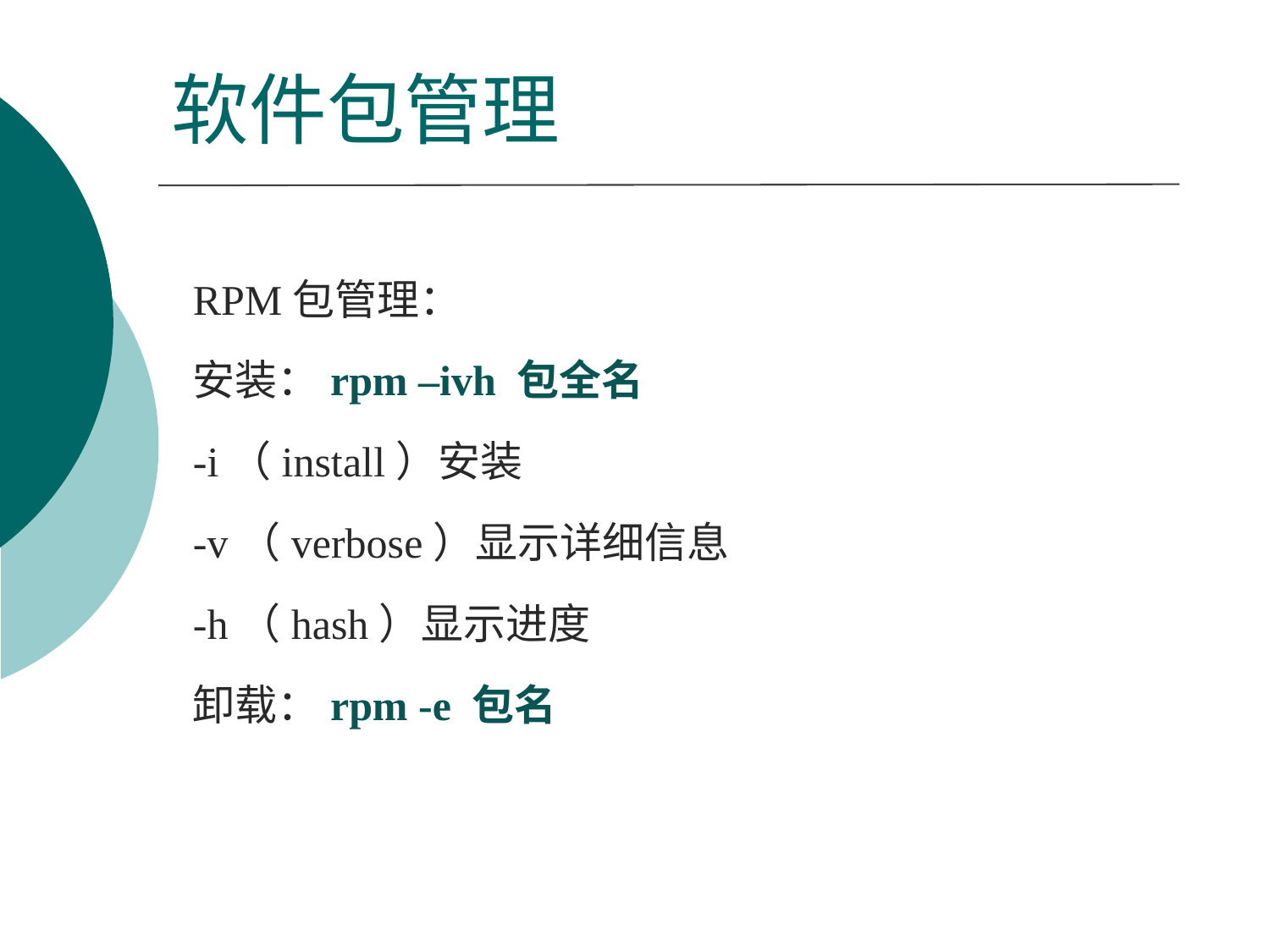

# 软件包管理
RPM包管理：
安装：rpm –ivh 包全名
-i（install）安装
-v（verbose）显示详细信息
-h（hash）显示进度
卸载：rpm -e 包名